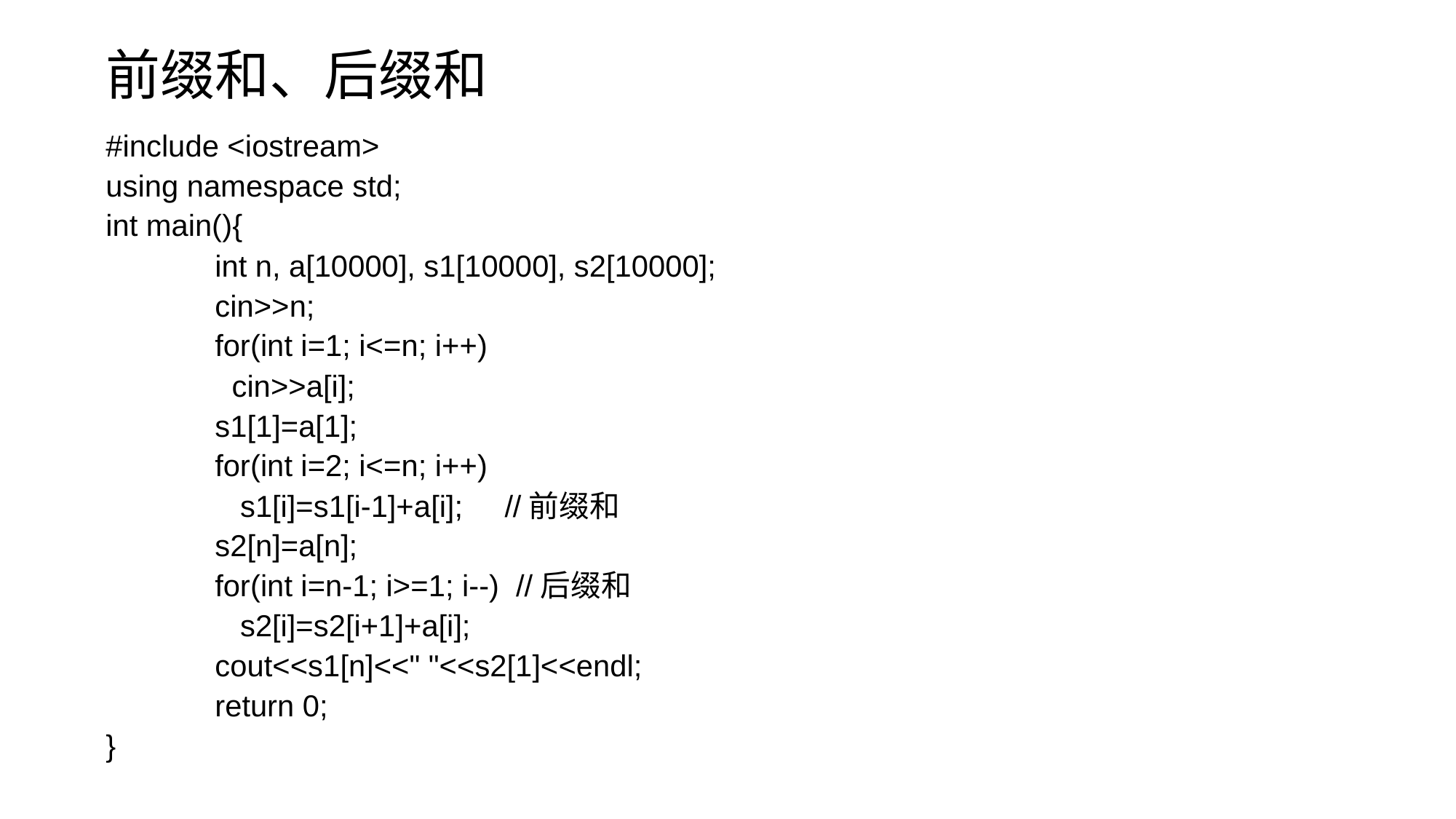

前缀和、后缀和
#include <iostream>
using namespace std;
int main(){
	int n, a[10000], s1[10000], s2[10000];
	cin>>n;
	for(int i=1; i<=n; i++)
	  cin>>a[i];
	s1[1]=a[1];
	for(int i=2; i<=n; i++)
	   s1[i]=s1[i-1]+a[i];     //前缀和
	s2[n]=a[n];
	for(int i=n-1; i>=1; i--)  //后缀和
	   s2[i]=s2[i+1]+a[i];
	cout<<s1[n]<<" "<<s2[1]<<endl;
	return 0;
}